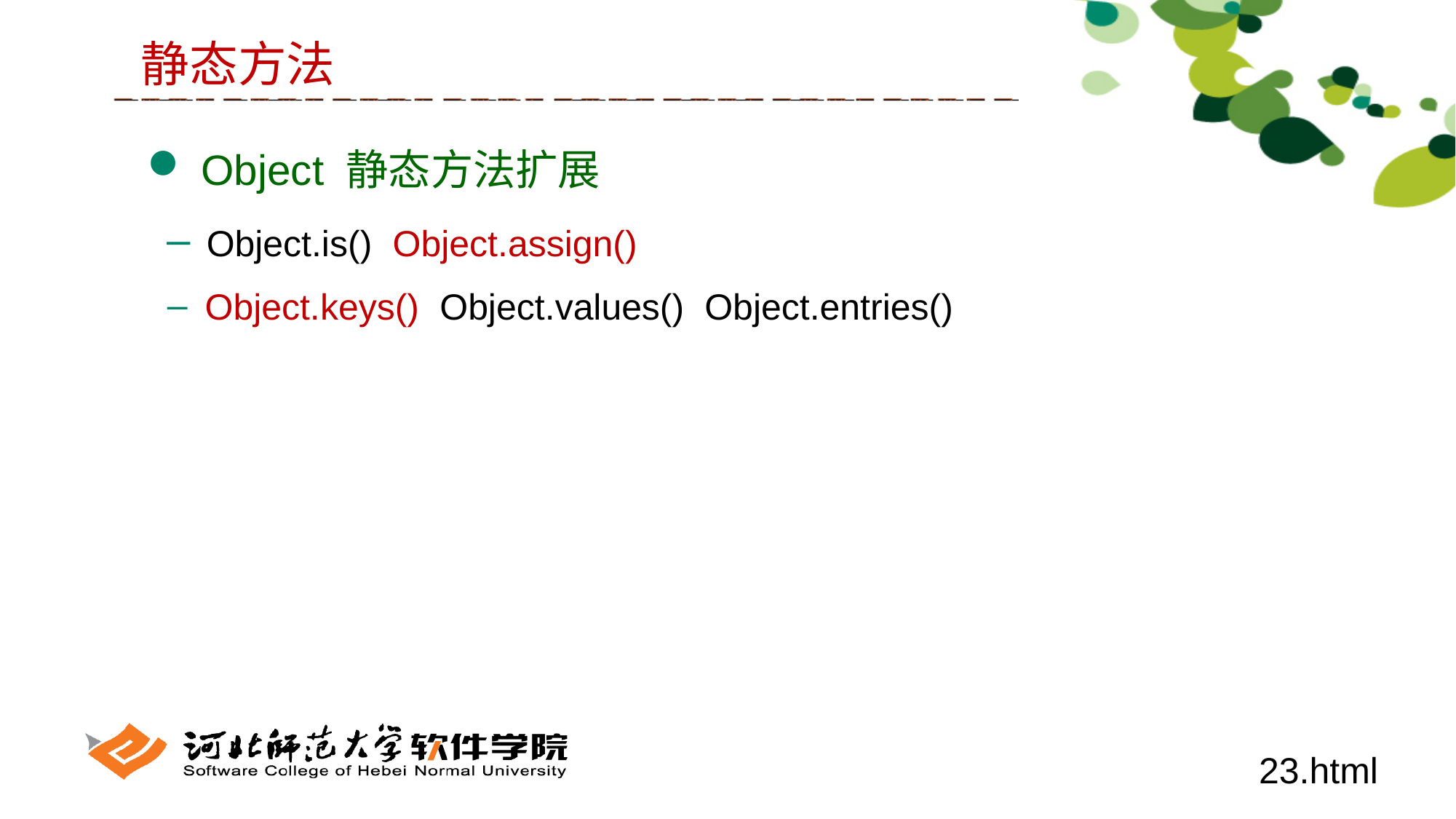

静态方法

 Object 静态方法扩展
 Object.is()  Object.assign()
 Object.keys()  Object.values()  Object.entries()

23.html